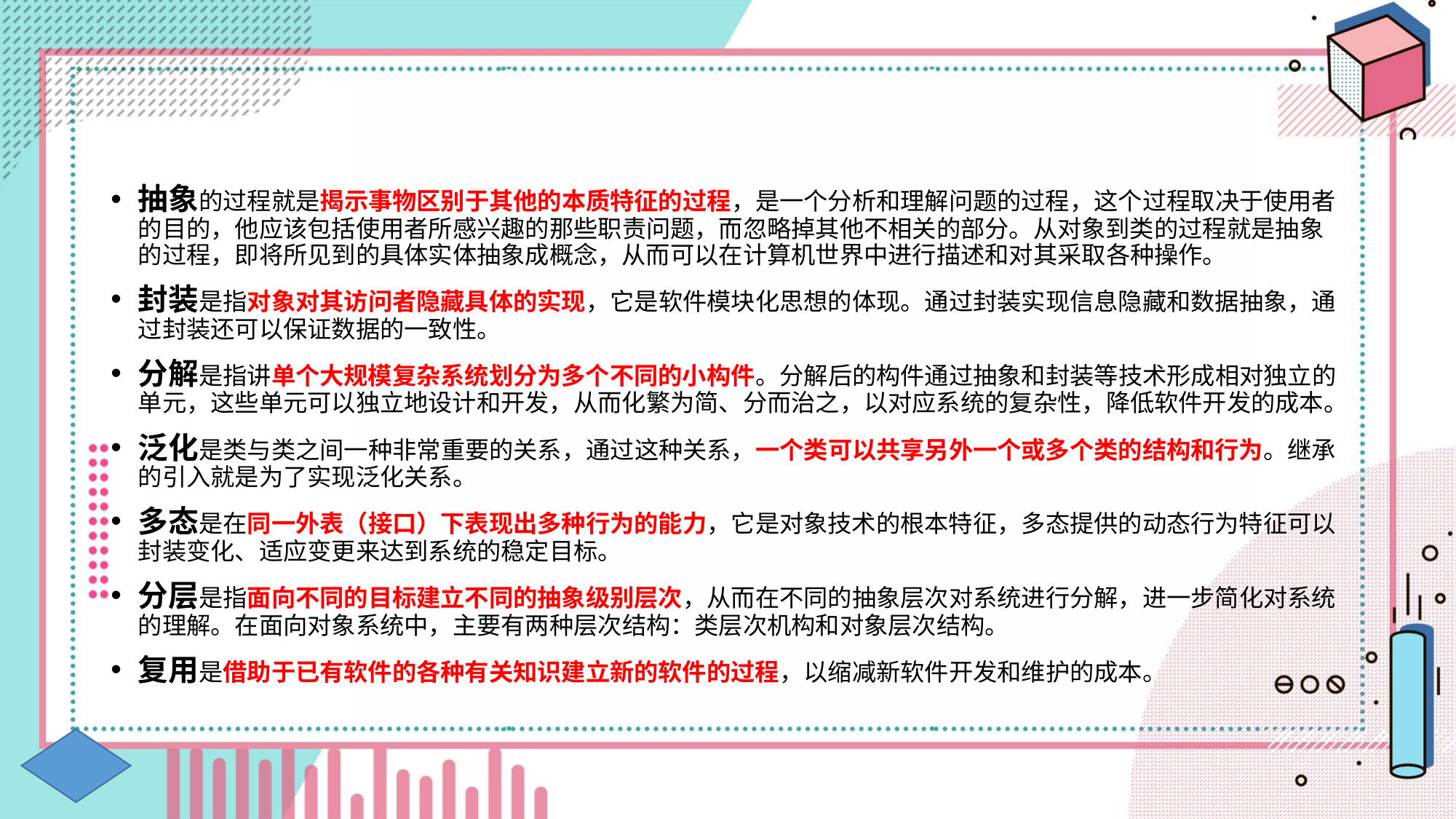

抽象的过程就是揭示事物区别于其他的本质特征的过程，是一个分析和理解问题的过程，这个过程取决于使用者的目的，他应该包括使用者所感兴趣的那些职责问题，而忽略掉其他不相关的部分。从对象到类的过程就是抽象的过程，即将所见到的具体实体抽象成概念，从而可以在计算机世界中进行描述和对其采取各种操作。
封装是指对象对其访问者隐藏具体的实现，它是软件模块化思想的体现。通过封装实现信息隐藏和数据抽象，通过封装还可以保证数据的一致性。
分解是指讲单个大规模复杂系统划分为多个不同的小构件。分解后的构件通过抽象和封装等技术形成相对独立的单元，这些单元可以独立地设计和开发，从而化繁为简、分而治之，以对应系统的复杂性，降低软件开发的成本。
泛化是类与类之间一种非常重要的关系，通过这种关系，一个类可以共享另外一个或多个类的结构和行为。继承的引入就是为了实现泛化关系。
多态是在同一外表（接口）下表现出多种行为的能力，它是对象技术的根本特征，多态提供的动态行为特征可以封装变化、适应变更来达到系统的稳定目标。
分层是指面向不同的目标建立不同的抽象级别层次，从而在不同的抽象层次对系统进行分解，进一步简化对系统的理解。在面向对象系统中，主要有两种层次结构：类层次机构和对象层次结构。
复用是借助于已有软件的各种有关知识建立新的软件的过程，以缩减新软件开发和维护的成本。